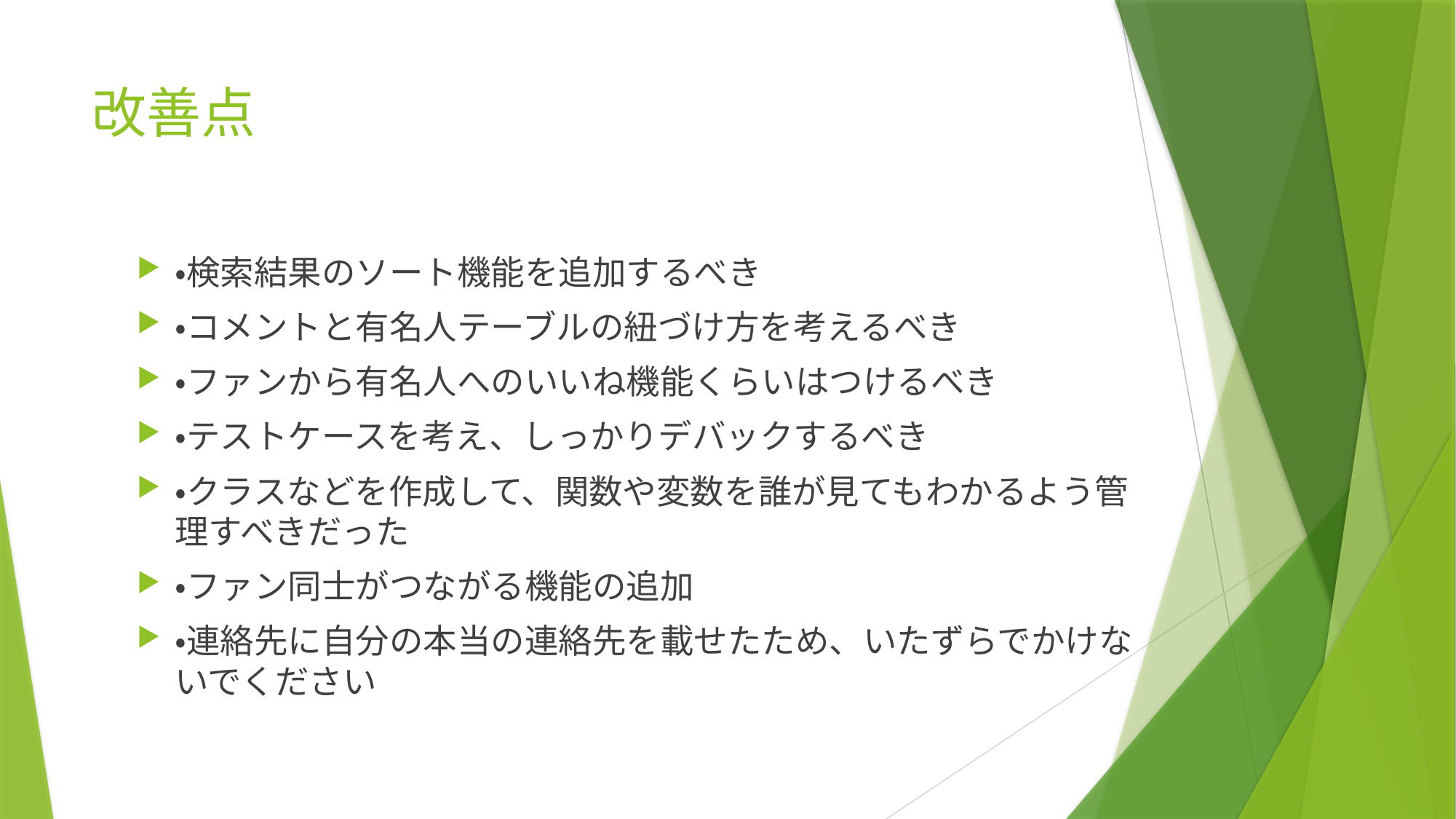

# 改善点
・検索結果のソート機能を追加するべき
・コメントと有名人テーブルの紐づけ方を考えるべき
・ファンから有名人へのいいね機能くらいはつけるべき
・テストケースを考え、しっかりデバックするべき
・クラスなどを作成して、関数や変数を誰が見てもわかるよう管理すべきだった
・ファン同士がつながる機能の追加
・連絡先に自分の本当の連絡先を載せたため、いたずらでかけないでください